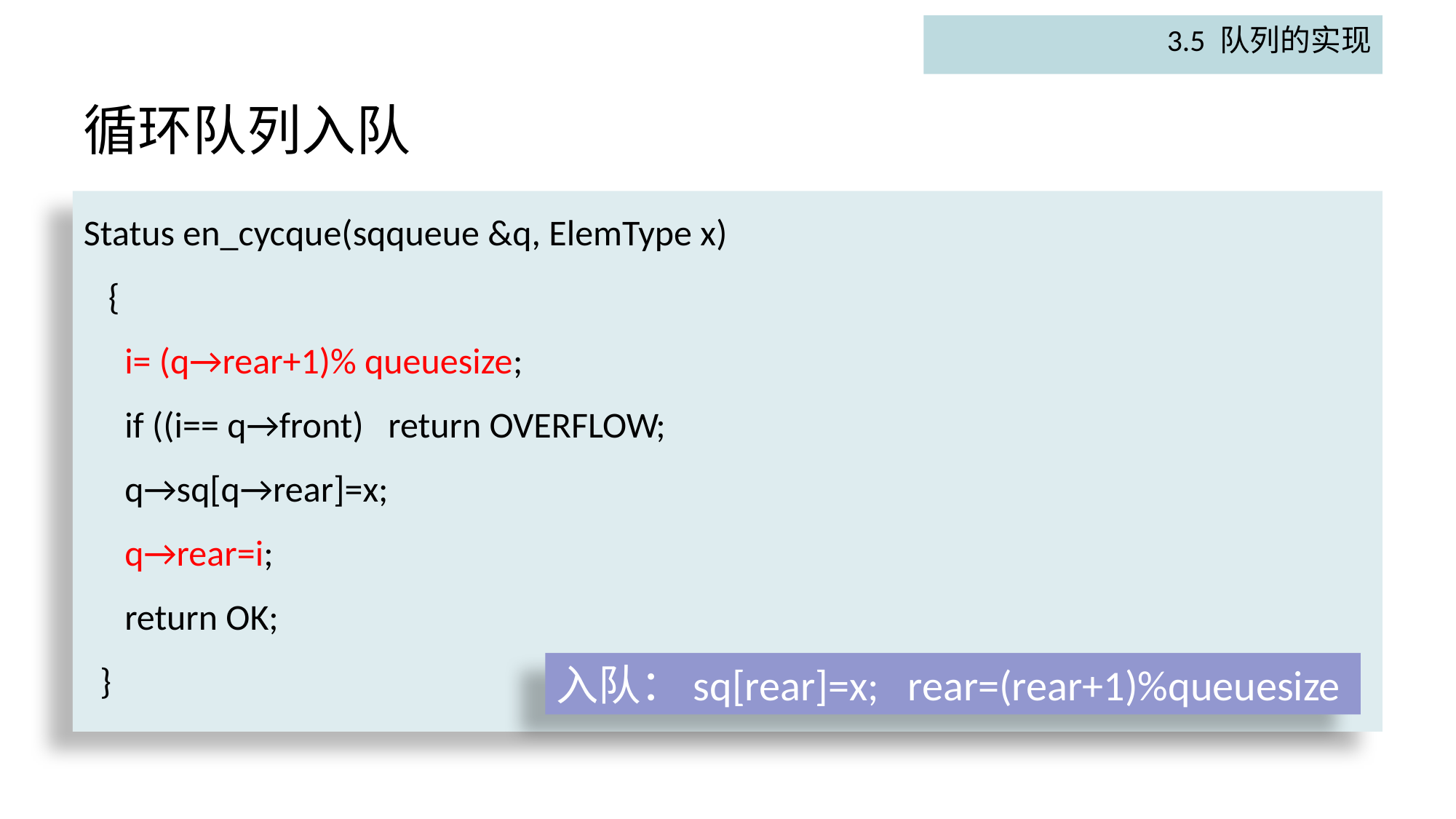

3.5 队列的实现

# 循环队列入队
Status en_cycque(sqqueue &q, ElemType x)
   {
     i= (q→rear+1)% queuesize;
     if ((i== q→front)   return OVERFLOW;
     q→sq[q→rear]=x;
     q→rear=i;
     return OK;
  }

入队：sq[rear]=x;   rear=(rear+1)%queuesize